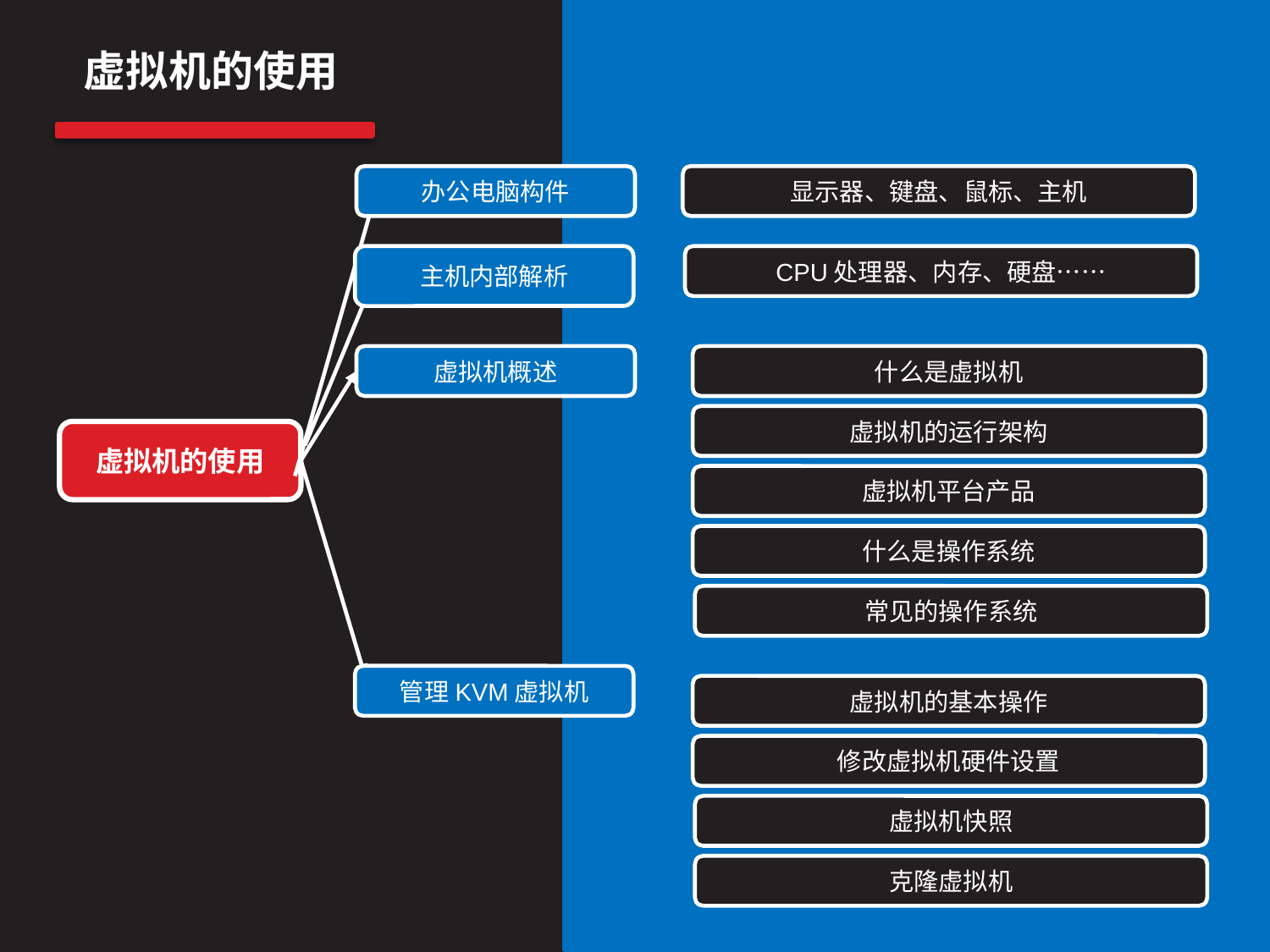

虚拟机的使用

办公电脑构件
显示器、键盘、鼠标、主机
主机内部解析
CPU处理器、内存、硬盘……
虚拟机概述
什么是虚拟机
虚拟机的运行架构
虚拟机的使用
虚拟机平台产品
什么是操作系统
常见的操作系统
管理KVM虚拟机
虚拟机的基本操作
修改虚拟机硬件设置
虚拟机快照
克隆虚拟机